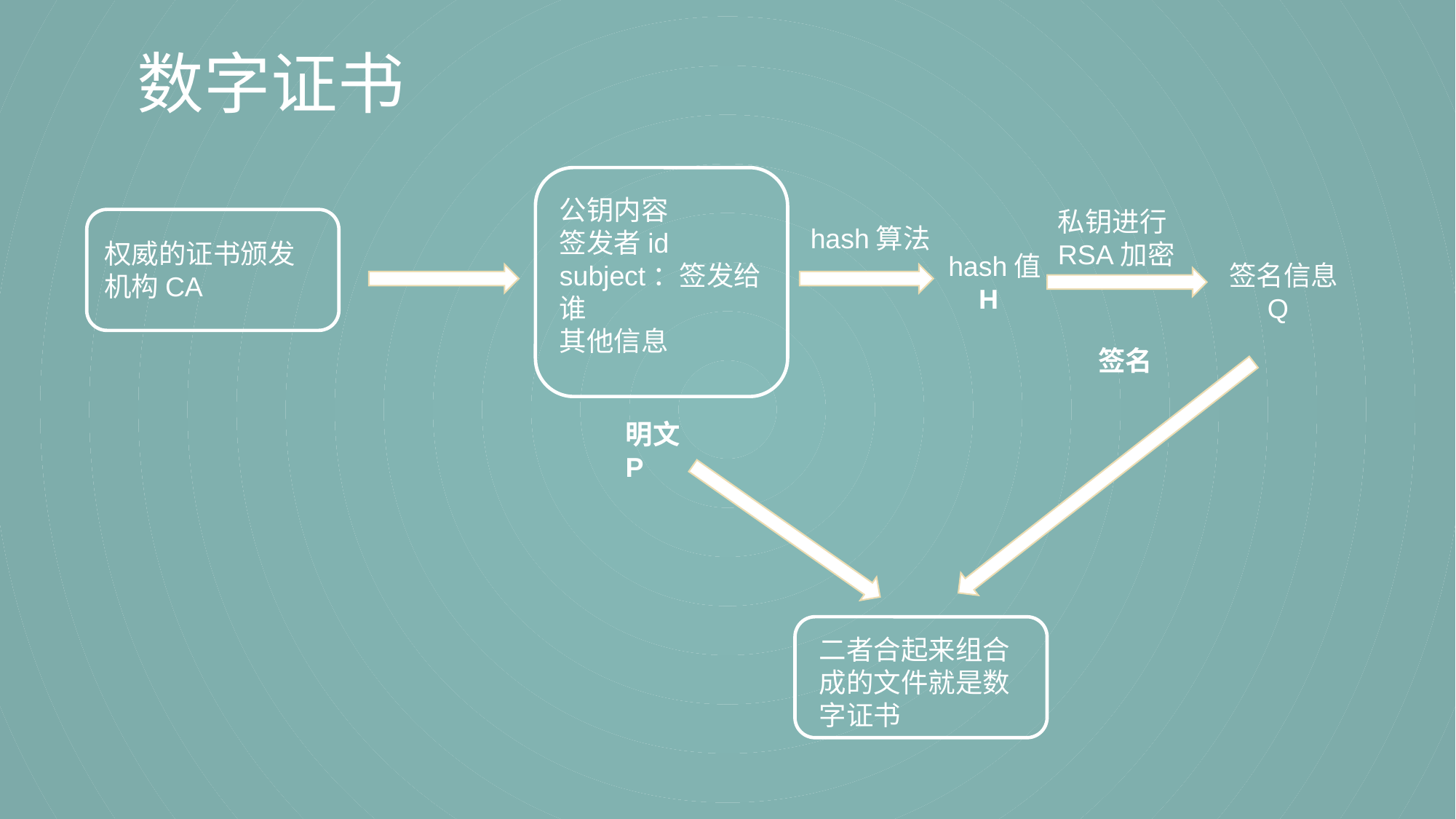

# 数字证书

公钥内容
签发者id
subject：签发给谁
其他信息

私钥进行RSA加密

hash算法

权威的证书颁发机构CA
hash值
    H
签名信息
     Q

签名
明文 P

二者合起来组合成的文件就是数字证书